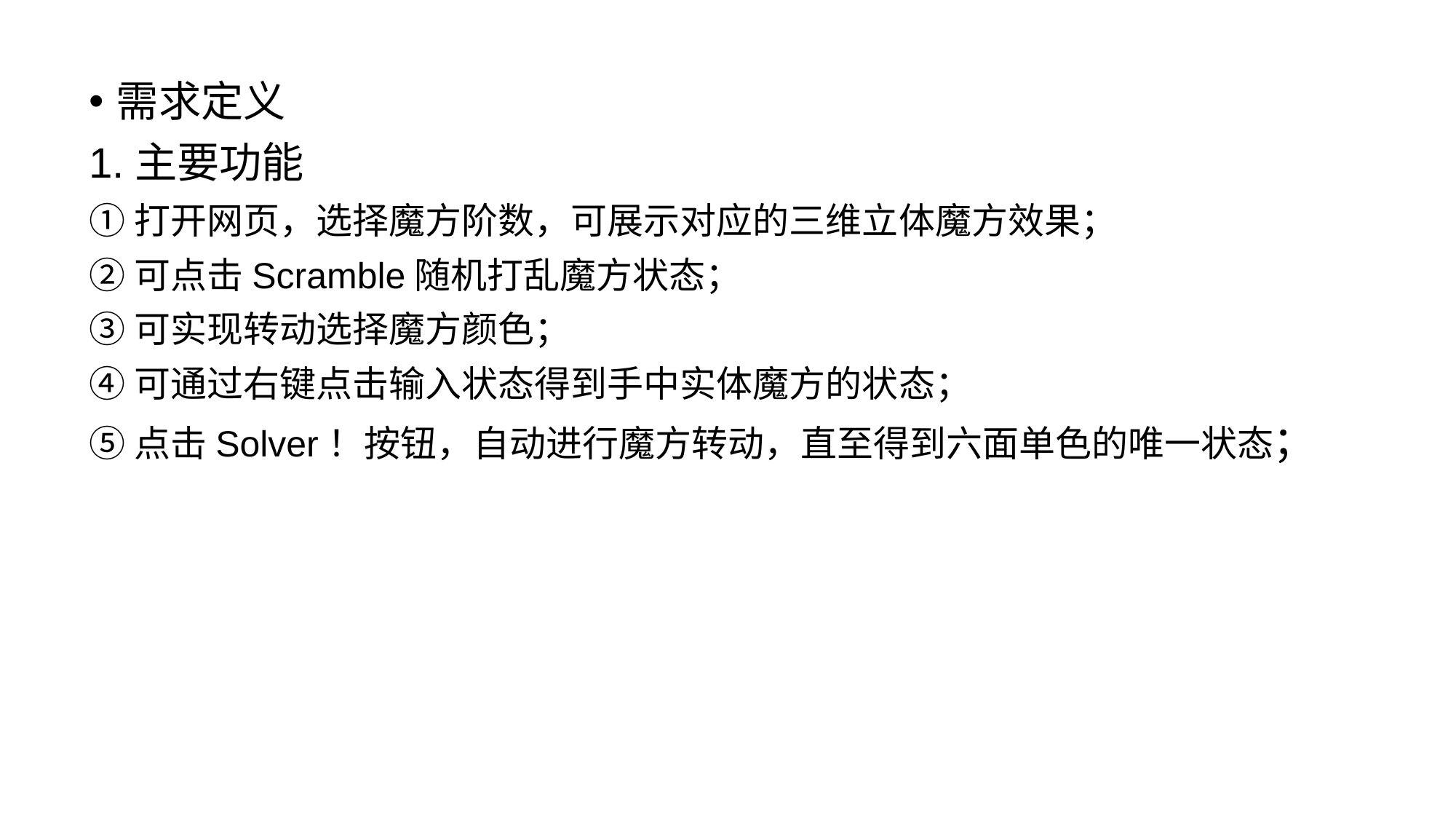

需求定义
1.主要功能
①打开网页，选择魔方阶数，可展示对应的三维立体魔方效果；
②可点击Scramble随机打乱魔方状态；
③可实现转动选择魔方颜色；
④可通过右键点击输入状态得到手中实体魔方的状态；
⑤点击Solver！按钮，自动进行魔方转动，直至得到六面单色的唯一状态；